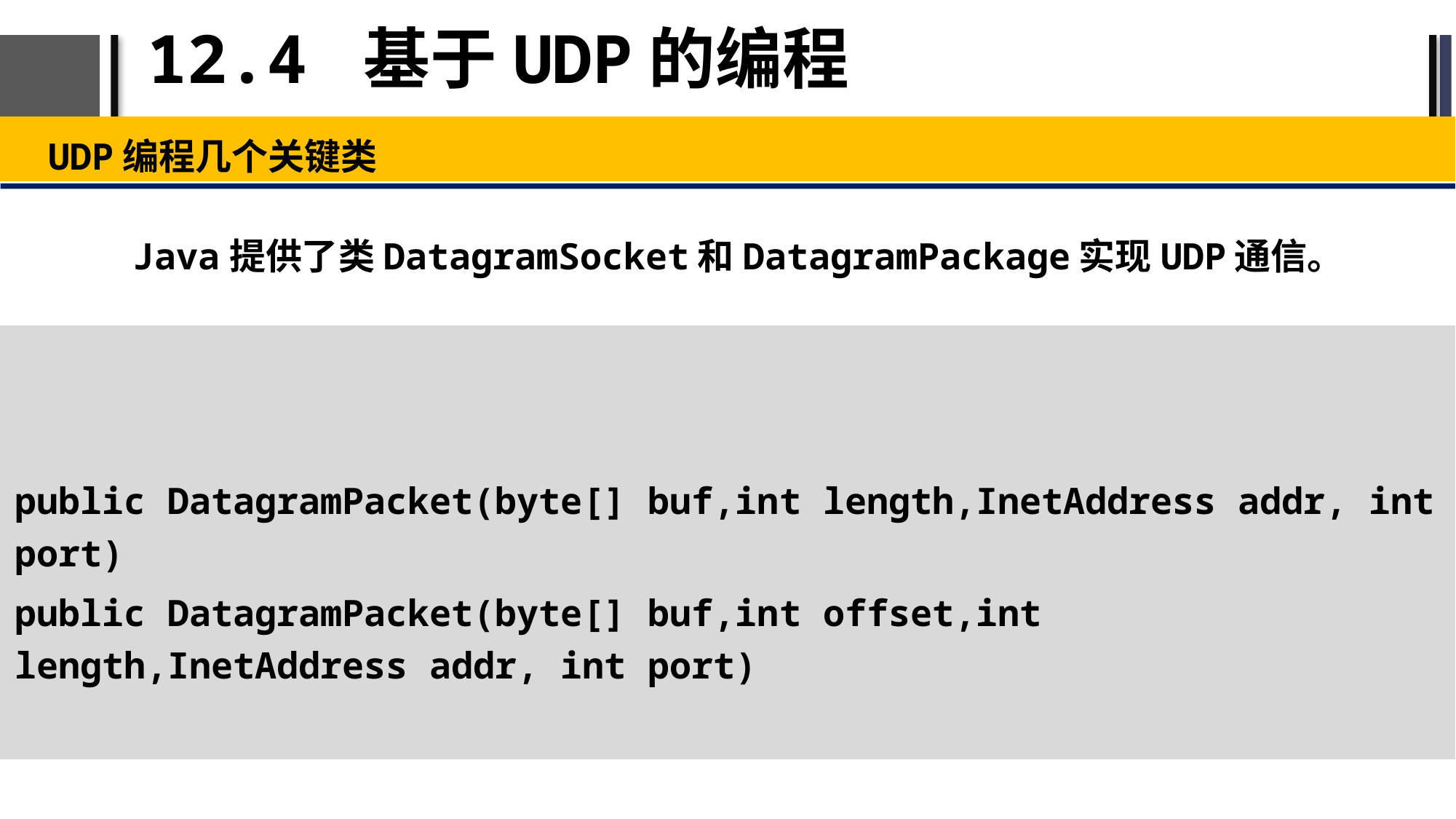

# 12.4 基于UDP的编程

UDP编程几个关键类

Java提供了类DatagramSocket和DatagramPackage实现UDP通信。

public DatagramPacket(byte[] buf,int length,InetAddress addr, int port)
public DatagramPacket(byte[] buf,int offset,int length,InetAddress addr, int port)